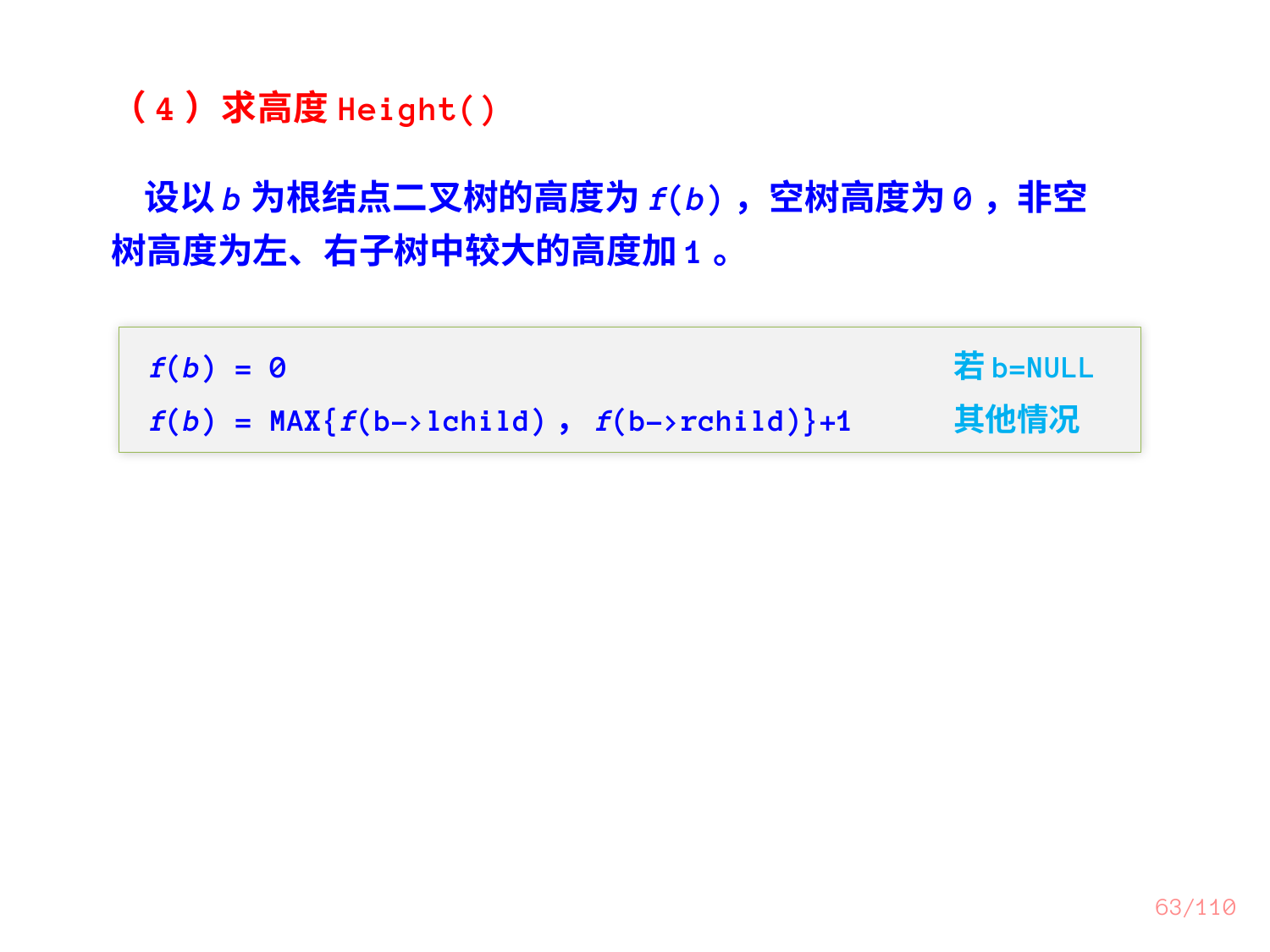

（4）求高度Height()
   设以b为根结点二叉树的高度为f(b)，空树高度为0，非空树高度为左、右子树中较大的高度加1。
f(b) = 0					  若b=NULL
f(b) = MAX{f(b->lchild)，f(b->rchild)}+1	  其他情况
63/110